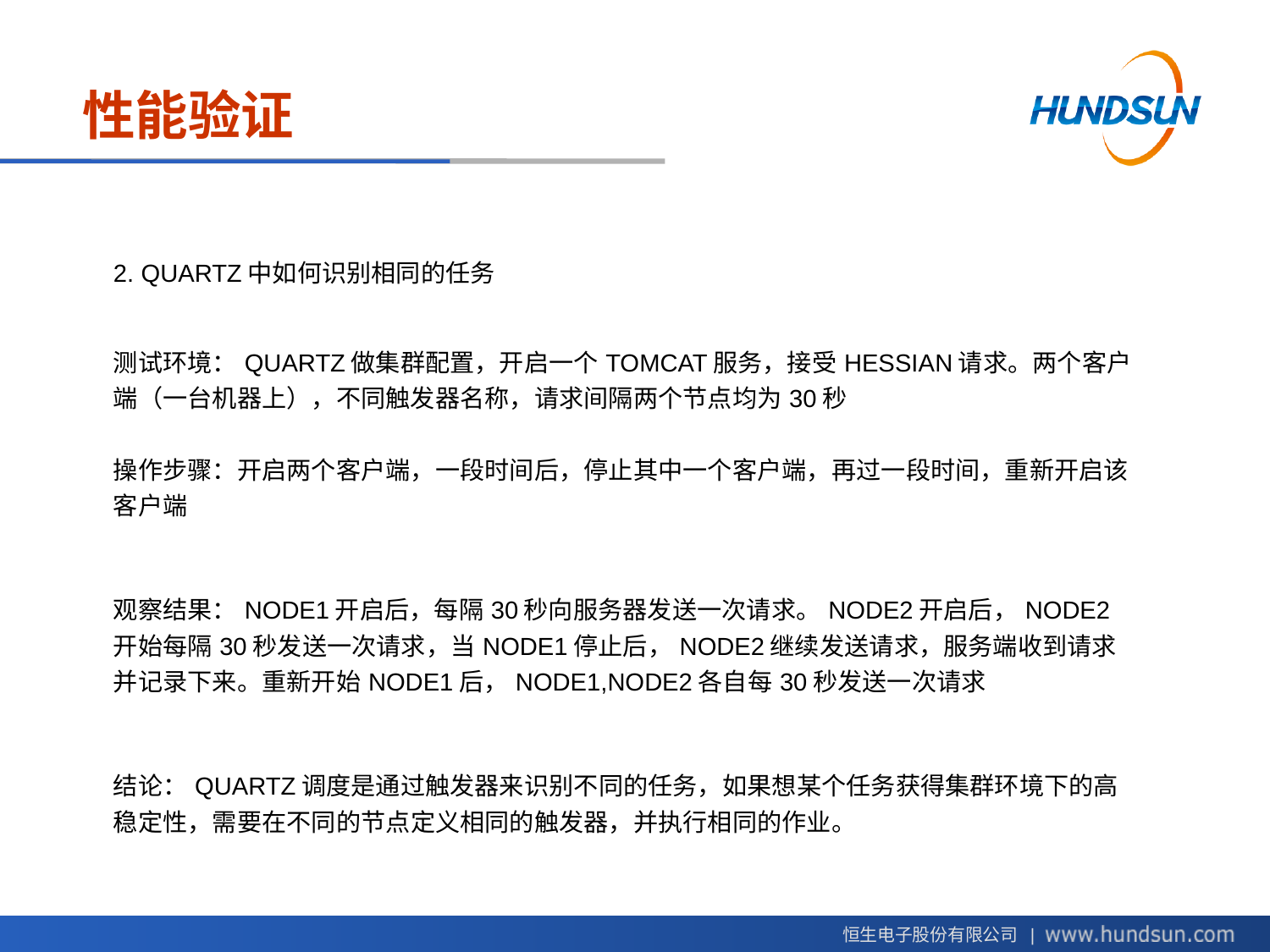

# 性能验证
| 2. QUARTZ中如何识别相同的任务 |
| --- |
| 测试环境：QUARTZ做集群配置，开启一个TOMCAT服务，接受HESSIAN请求。两个客户端（一台机器上），不同触发器名称，请求间隔两个节点均为30秒 |
| 操作步骤：开启两个客户端，一段时间后，停止其中一个客户端，再过一段时间，重新开启该客户端 |
| 观察结果：NODE1开启后，每隔30秒向服务器发送一次请求。NODE2开启后，NODE2开始每隔30秒发送一次请求，当NODE1停止后，NODE2继续发送请求，服务端收到请求并记录下来。重新开始NODE1后，NODE1,NODE2各自每30秒发送一次请求 |
| 结论：QUARTZ调度是通过触发器来识别不同的任务，如果想某个任务获得集群环境下的高稳定性，需要在不同的节点定义相同的触发器，并执行相同的作业。 |